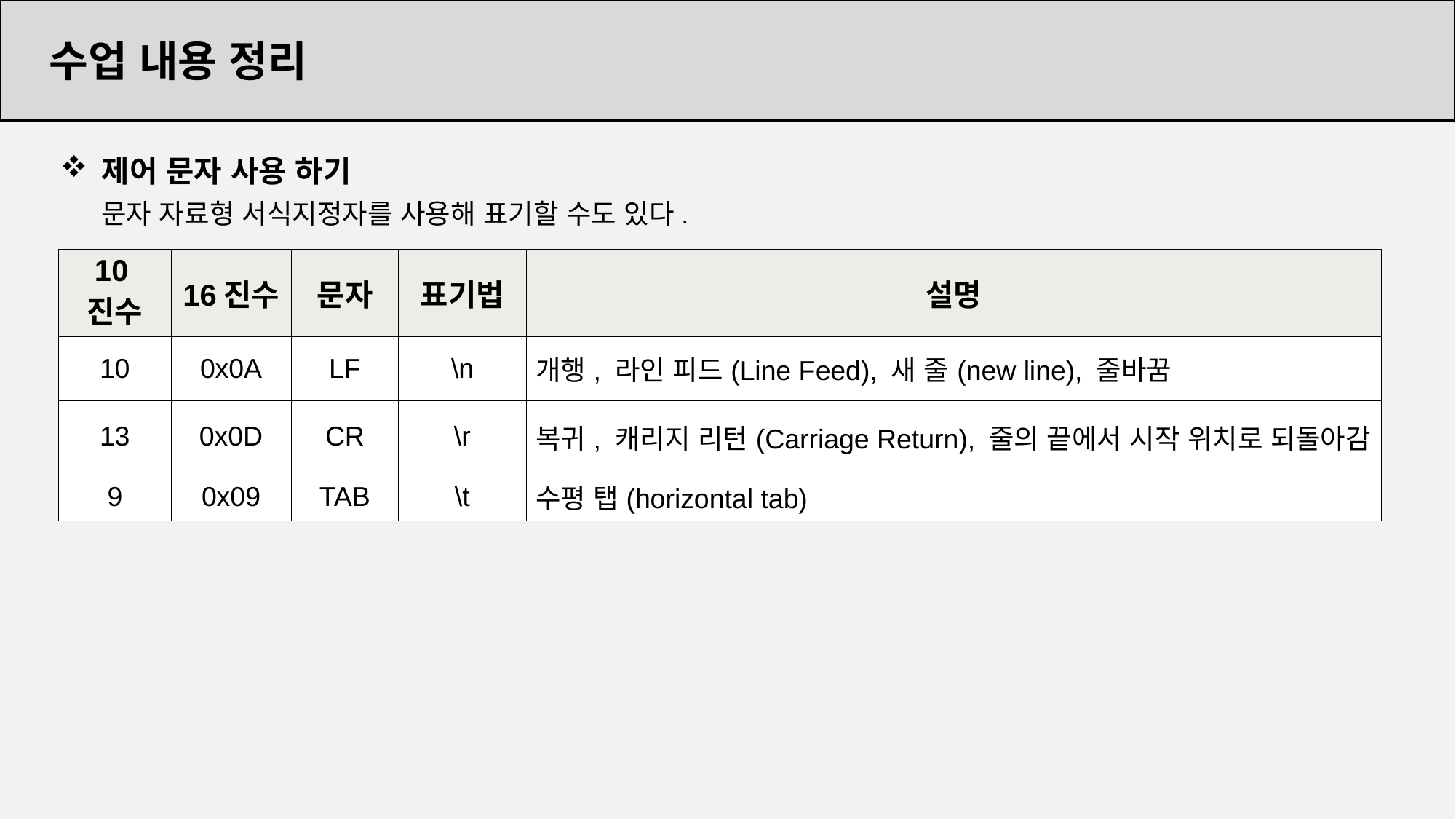

수업 내용 정리
제어 문자 사용 하기
문자 자료형 서식지정자를 사용해 표기할 수도 있다.

| 10진수 | 16진수 | 문자 | 표기법 | 설명 |
| --- | --- | --- | --- | --- |
| 10 | 0x0A | LF | \n | 개행, 라인 피드(Line Feed), 새 줄(new line), 줄바꿈 |
| 13 | 0x0D | CR | \r | 복귀, 캐리지 리턴(Carriage Return), 줄의 끝에서 시작 위치로 되돌아감 |
| 9 | 0x09 | TAB | \t | 수평 탭(horizontal tab) |